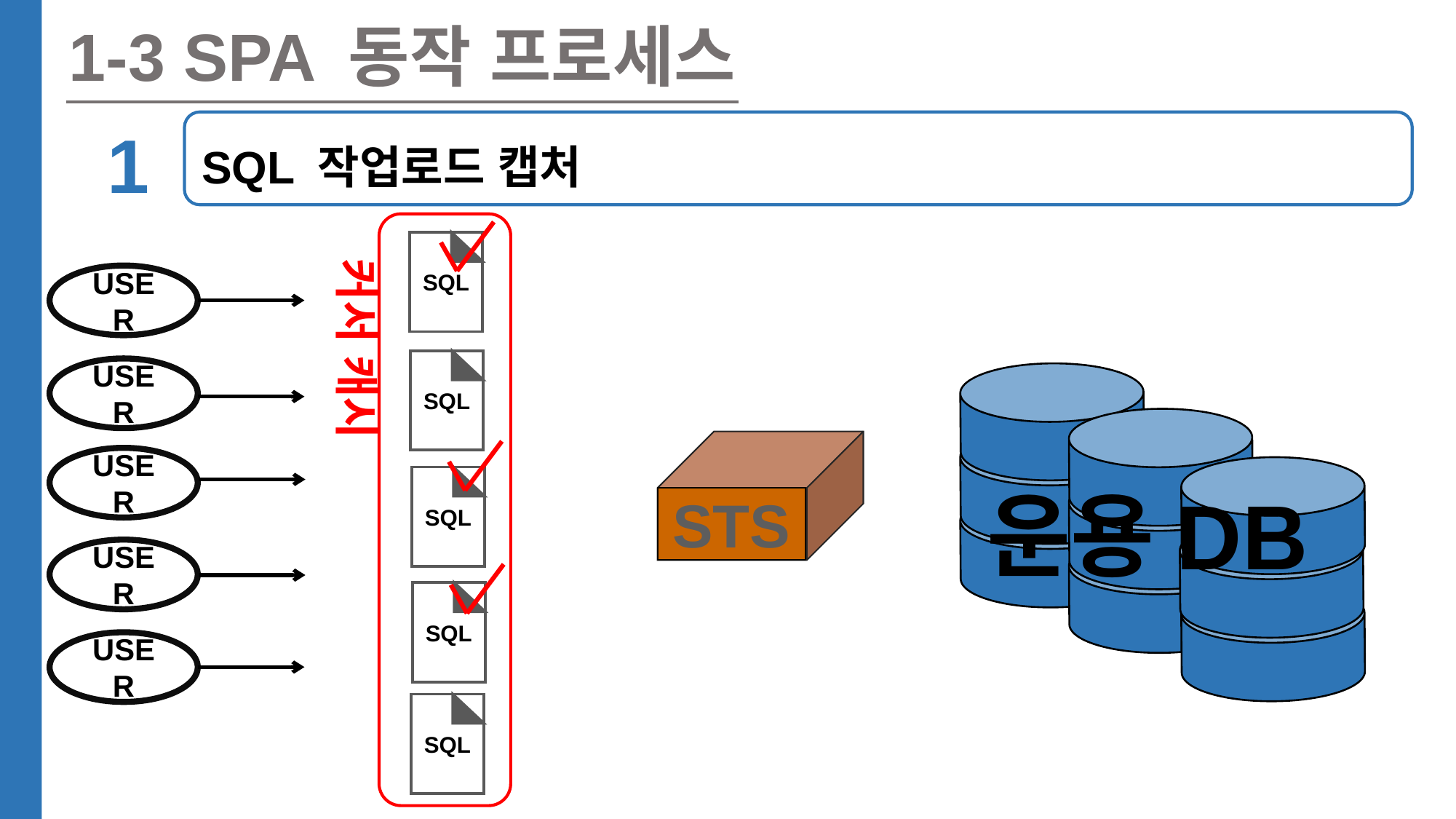

1-3 SPA 동작 프로세스
1
SQL 작업로드 캡처

SQL
커서 캐시
USER

SQL
USER

운용DB

USER

SQL
STS
USER

SQL
USER

SQL